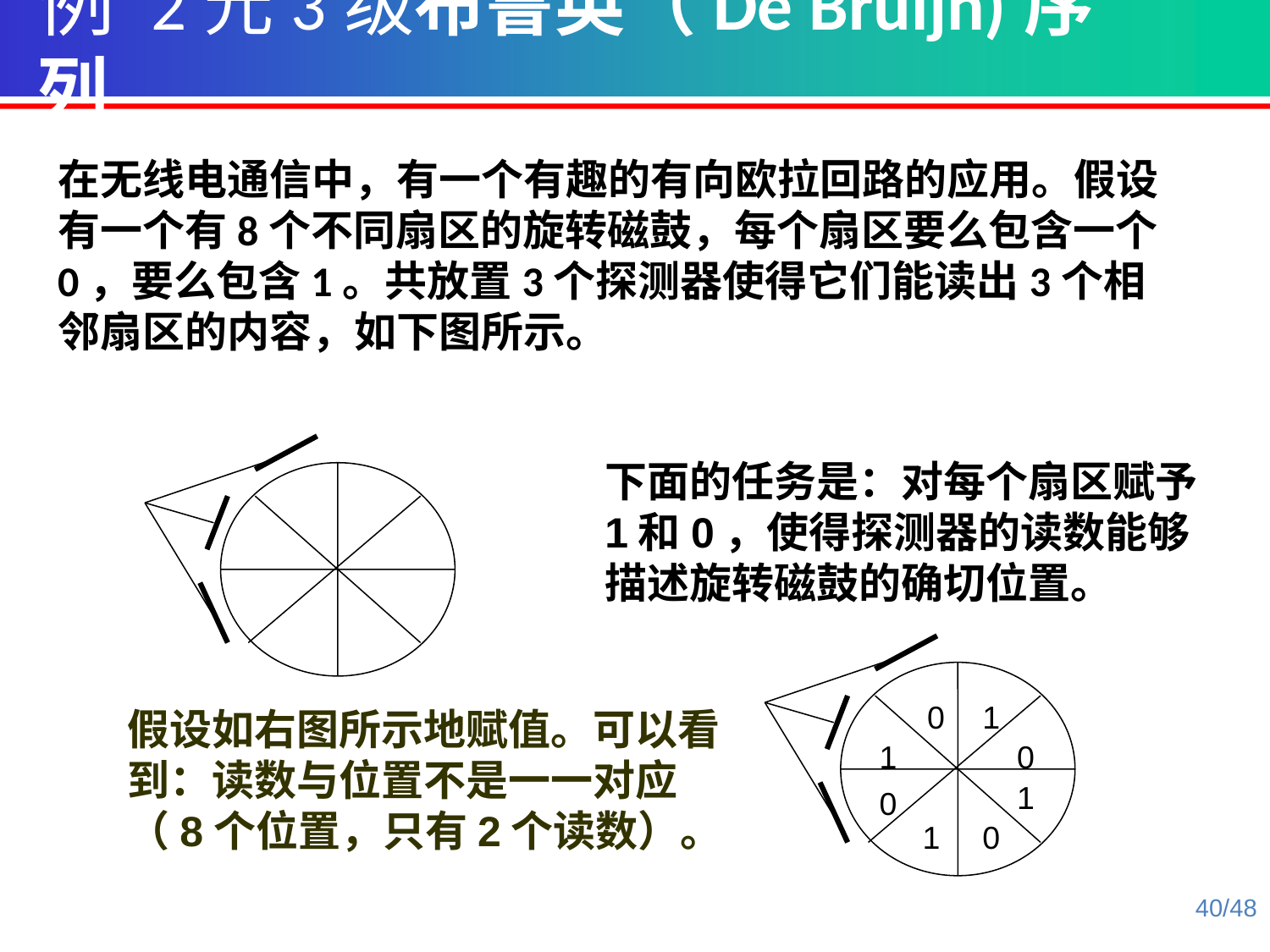

例 2元3级布鲁英（De Bruijn)序列
在无线电通信中，有一个有趣的有向欧拉回路的应用。假设有一个有8个不同扇区的旋转磁鼓，每个扇区要么包含一个0，要么包含1。共放置3个探测器使得它们能读出3个相邻扇区的内容，如下图所示。

下面的任务是：对每个扇区赋予1和0，使得探测器的读数能够描述旋转磁鼓的确切位置。

0
1

1
0

1
0

1
0
假设如右图所示地赋值。可以看到：读数与位置不是一一对应
（8个位置，只有2个读数）。
40/48